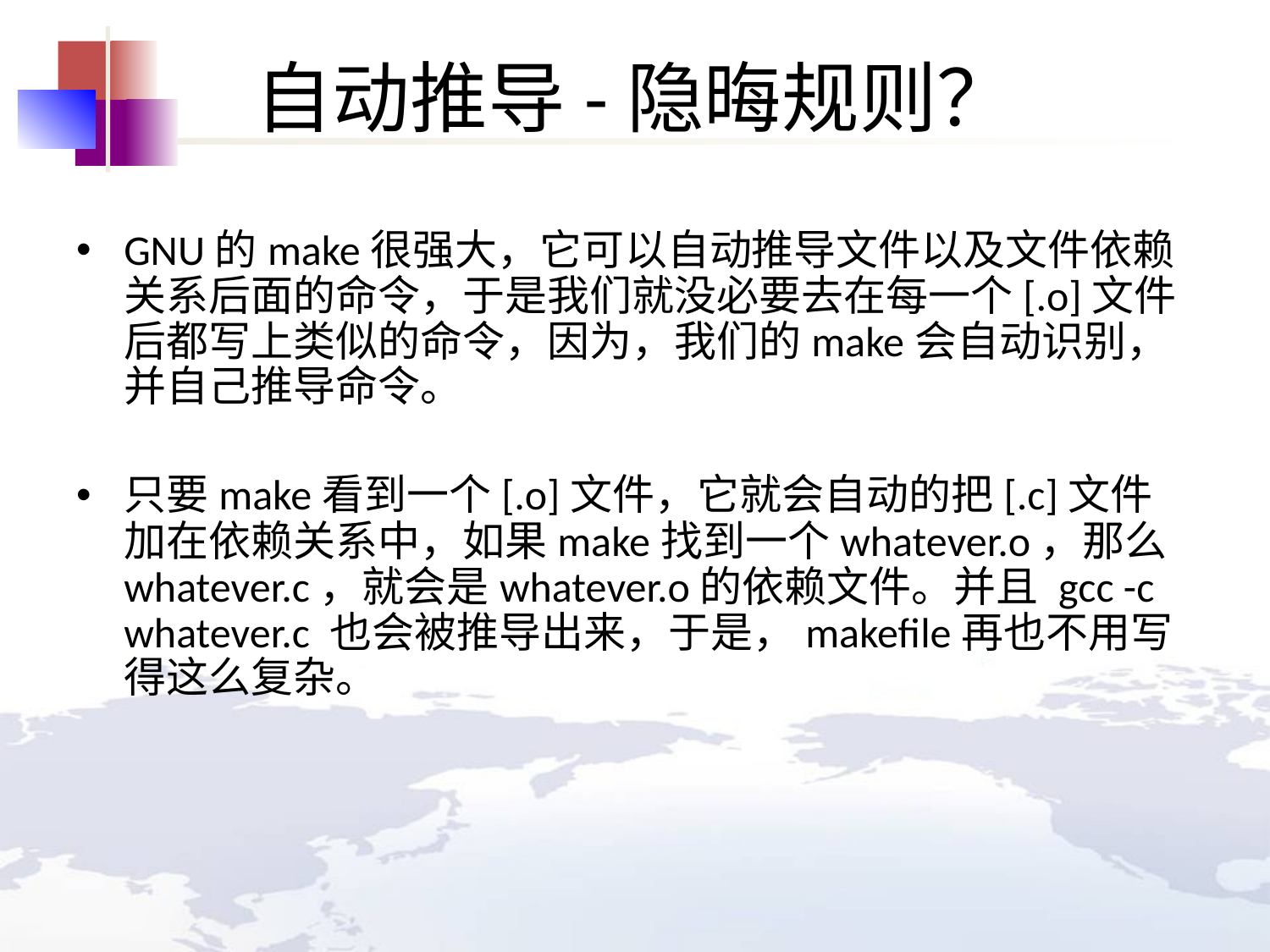

# 自动推导-隐晦规则？
GNU的make很强大，它可以自动推导文件以及文件依赖关系后面的命令，于是我们就没必要去在每一个[.o]文件后都写上类似的命令，因为，我们的make会自动识别，并自己推导命令。

只要make看到一个[.o]文件，它就会自动的把[.c]文件加在依赖关系中，如果make找到一个whatever.o，那么whatever.c，就会是whatever.o的依赖文件。并且 gcc -c whatever.c 也会被推导出来，于是，makefile再也不用写得这么复杂。